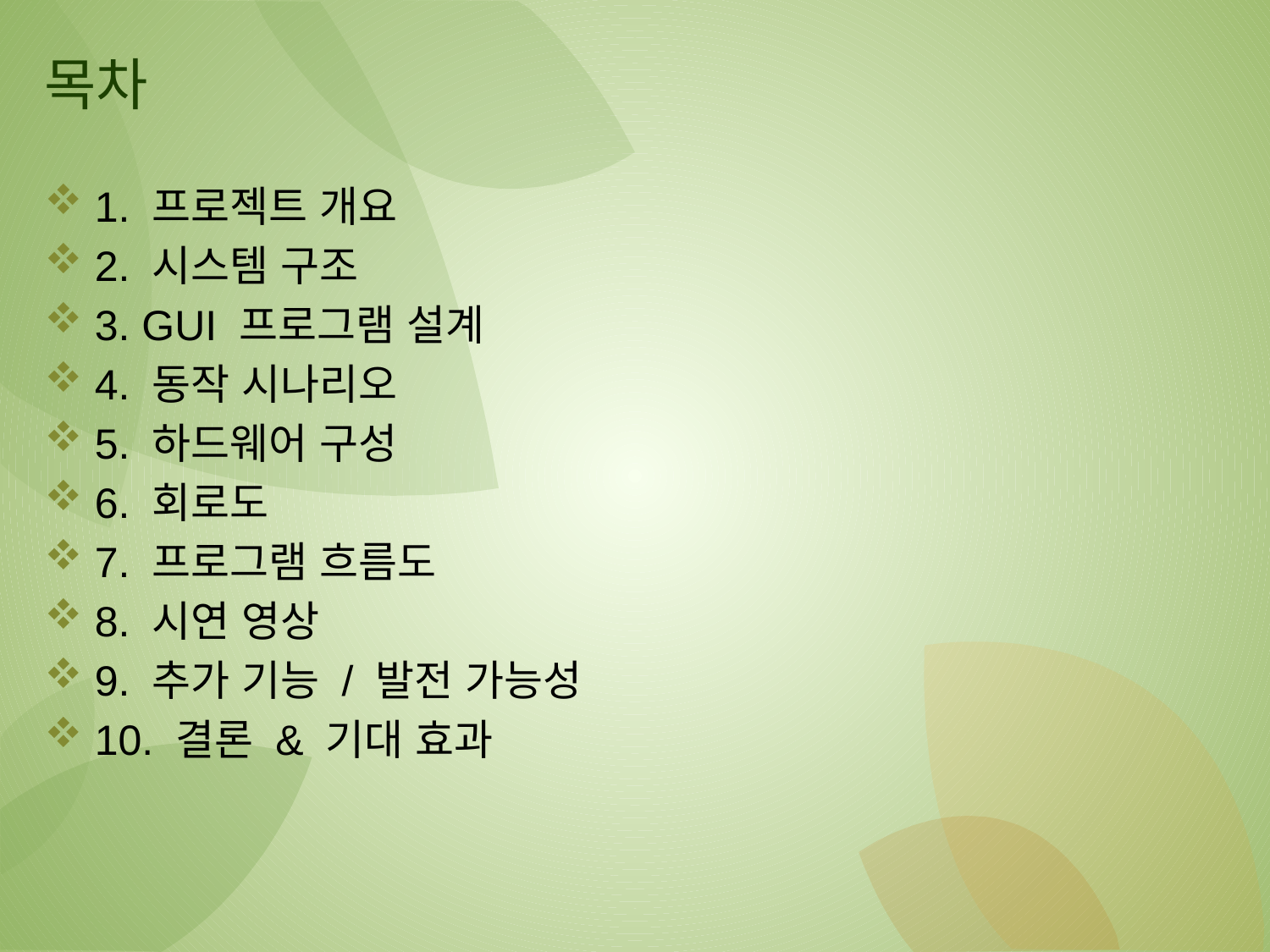

# 목차
1. 프로젝트 개요
2. 시스템 구조
3. GUI 프로그램 설계
4. 동작 시나리오
5. 하드웨어 구성
6. 회로도
7. 프로그램 흐름도
8. 시연 영상
9. 추가 기능 / 발전 가능성
10. 결론 & 기대 효과